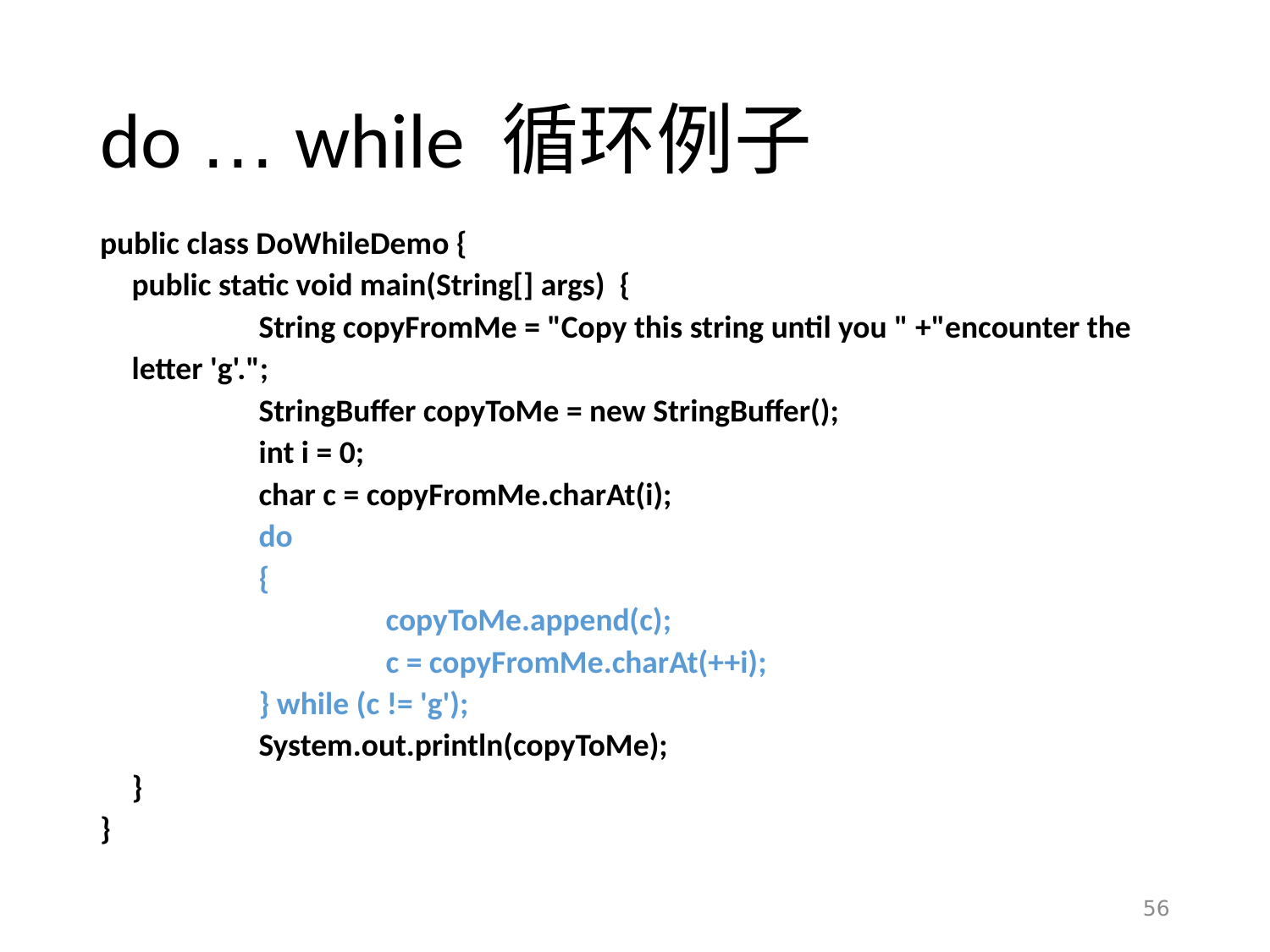

# do … while 循环例子
public class DoWhileDemo {
    	public static void main(String[] args)  {
        	String copyFromMe = "Copy this string until you " +"encounter the letter 'g'.";
        	StringBuffer copyToMe = new StringBuffer();
        	int i = 0;
        	char c = copyFromMe.charAt(i);
        	do
		{
            	 	copyToMe.append(c);
            		c = copyFromMe.charAt(++i);
        	} while (c != 'g');
        	System.out.println(copyToMe);
    	}
}

56